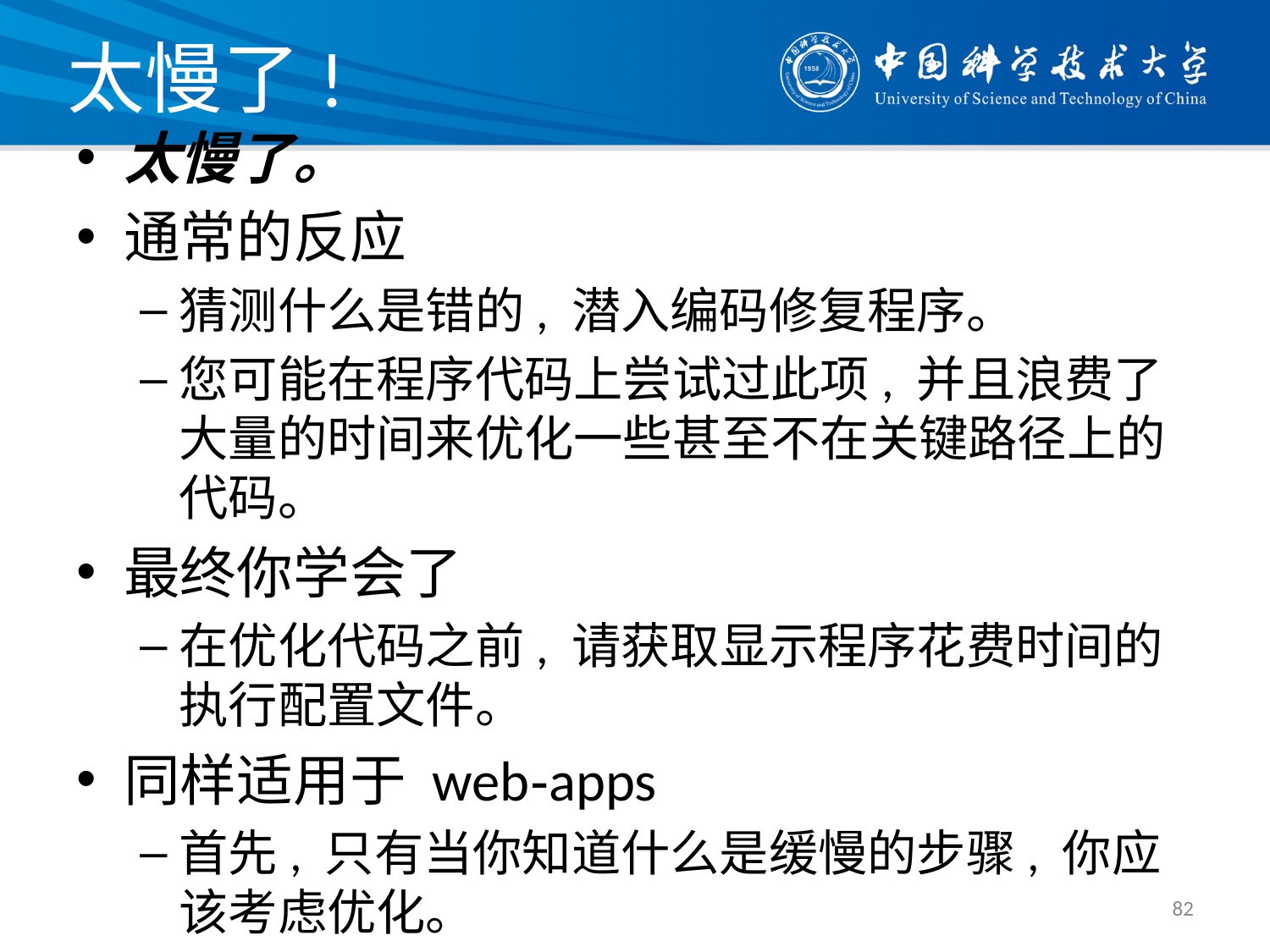

# 太慢了!
太慢了。
通常的反应
猜测什么是错的, 潜入编码修复程序。
您可能在程序代码上尝试过此项, 并且浪费了大量的时间来优化一些甚至不在关键路径上的代码。
最终你学会了
在优化代码之前, 请获取显示程序花费时间的执行配置文件。
同样适用于 web‐apps
首先, 只有当你知道什么是缓慢的步骤, 你应该考虑优化。
82